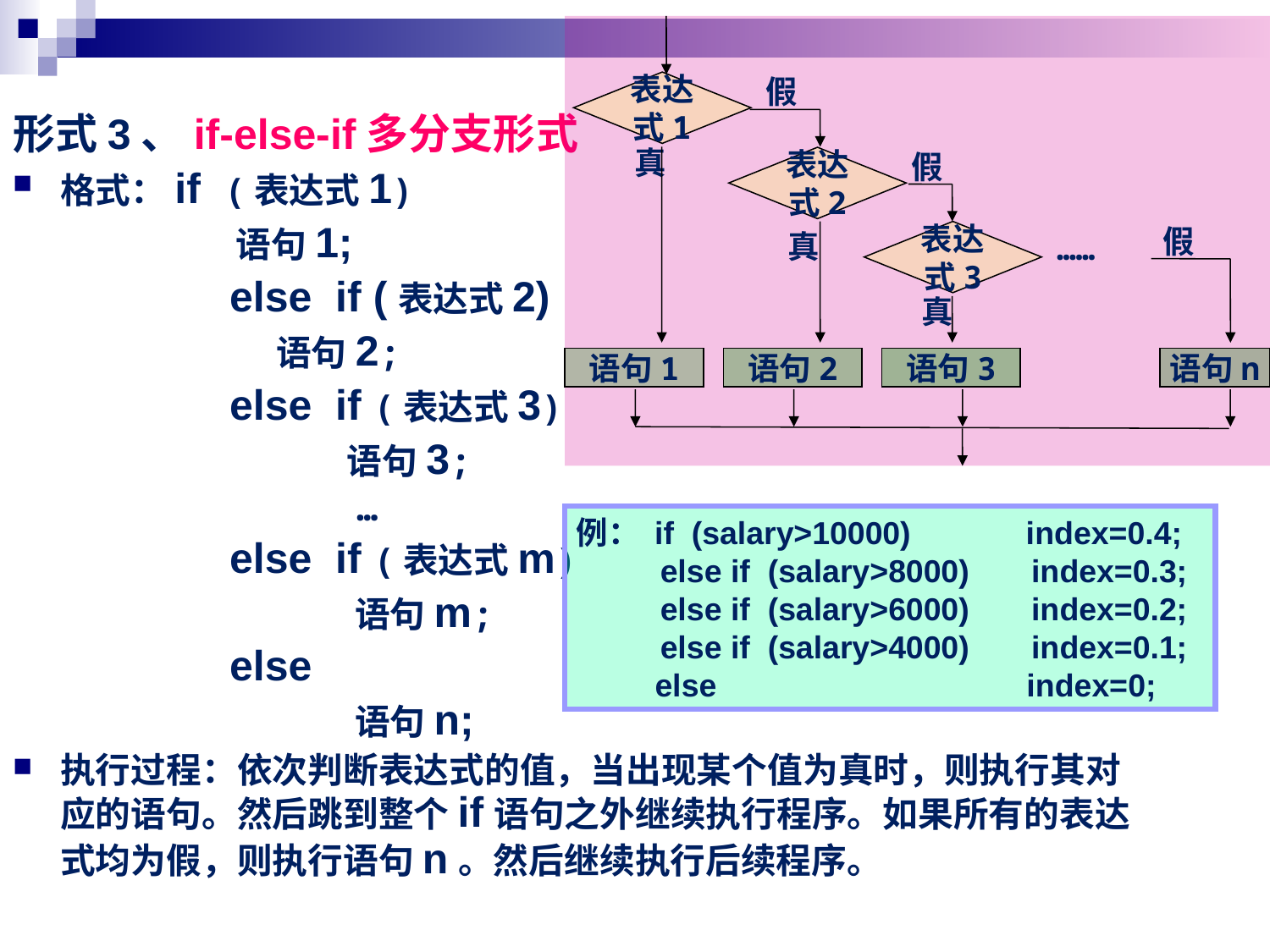

表达式1
假

真

假
表达式2

表达式3
假
……
真

真

语句1
语句2
语句3
语句n

形式3、if-else-if多分支形式
格式：if  (表达式1)
		     语句1;
		  else  if (表达式2)
		          语句2;
		  else  if (表达式3)
			   语句3;
			  …
		  else  if (表达式m)
			    语句m;
		  else
			    语句n;
执行过程：依次判断表达式的值，当出现某个值为真时，则执行其对应的语句。然后跳到整个if语句之外继续执行程序。如果所有的表达式均为假，则执行语句n。然后继续执行后续程序。
例： if  (salary>10000)             index=0.4;
         else if  (salary>8000)       index=0.3;
         else if  (salary>6000)       index=0.2;
         else if  (salary>4000)       index=0.1;
      else                                   index=0;
15